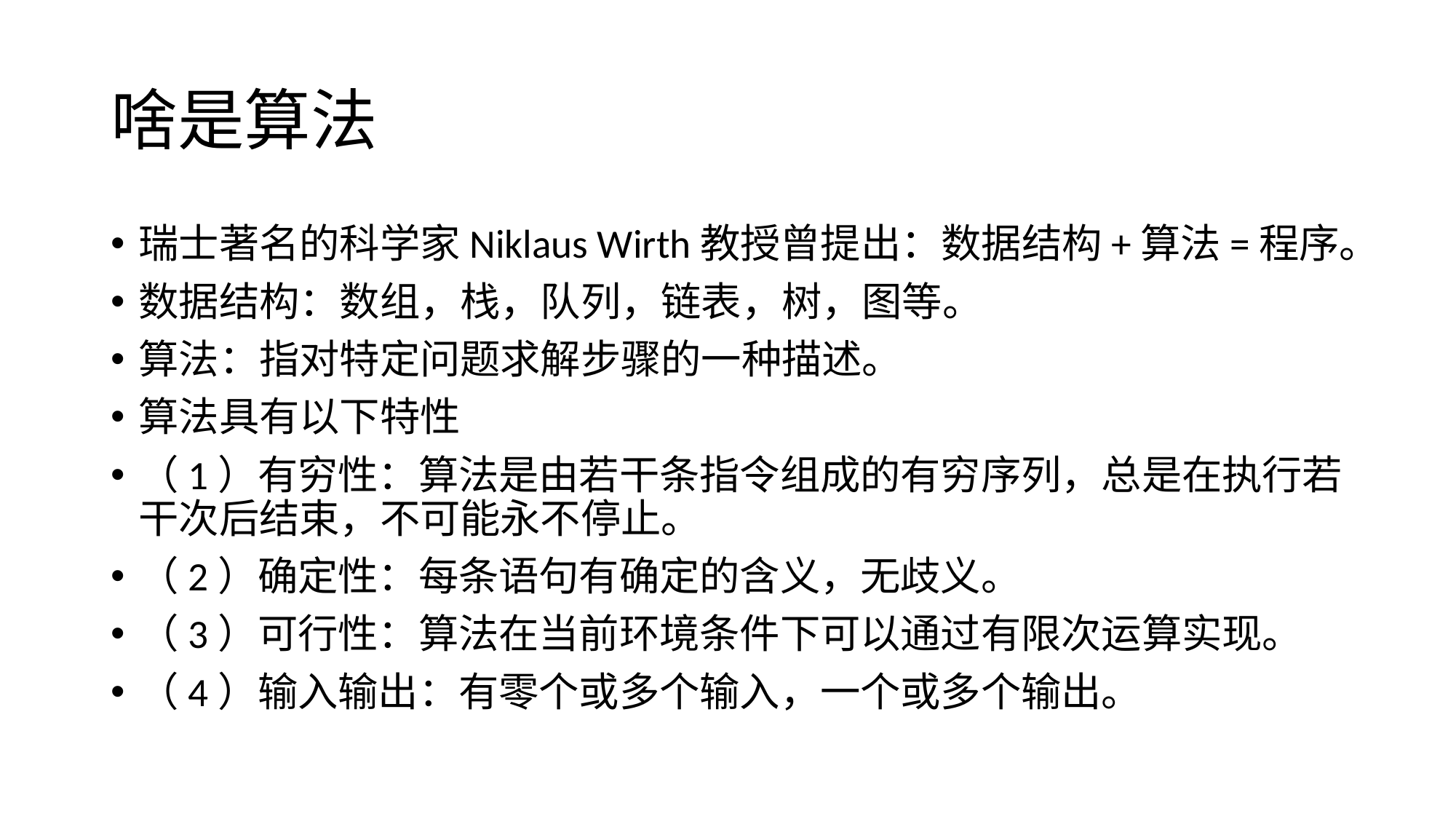

# 啥是算法
瑞士著名的科学家Niklaus Wirth教授曾提出：数据结构+算法=程序。
数据结构：数组，栈，队列，链表，树，图等。
算法：指对特定问题求解步骤的一种描述。
算法具有以下特性
（1）有穷性：算法是由若干条指令组成的有穷序列，总是在执行若干次后结束，不可能永不停止。
（2）确定性：每条语句有确定的含义，无歧义。
（3）可行性：算法在当前环境条件下可以通过有限次运算实现。
（4）输入输出：有零个或多个输入，一个或多个输出。